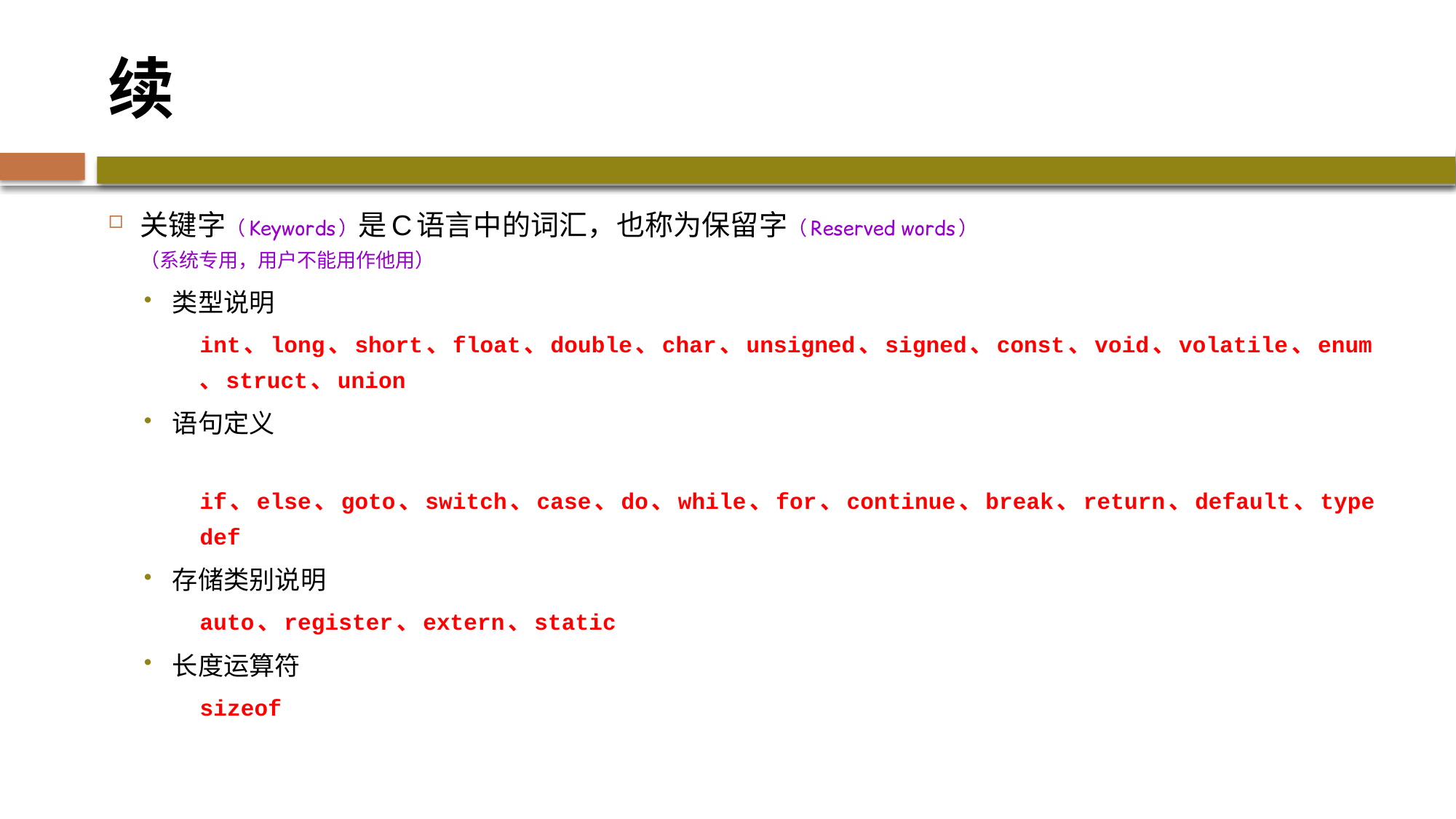

# 续
关键字（Keywords）是C语言中的词汇，也称为保留字（Reserved words）
（系统专用，用户不能用作他用）
类型说明
	int、long、short、float、double、char、unsigned、signed、const、void、volatile、enum 、struct、union
语句定义
	if、else、goto、switch、case、do、while、for、continue、break、return、default、typedef
存储类别说明
	auto、register、extern、static
长度运算符
	sizeof